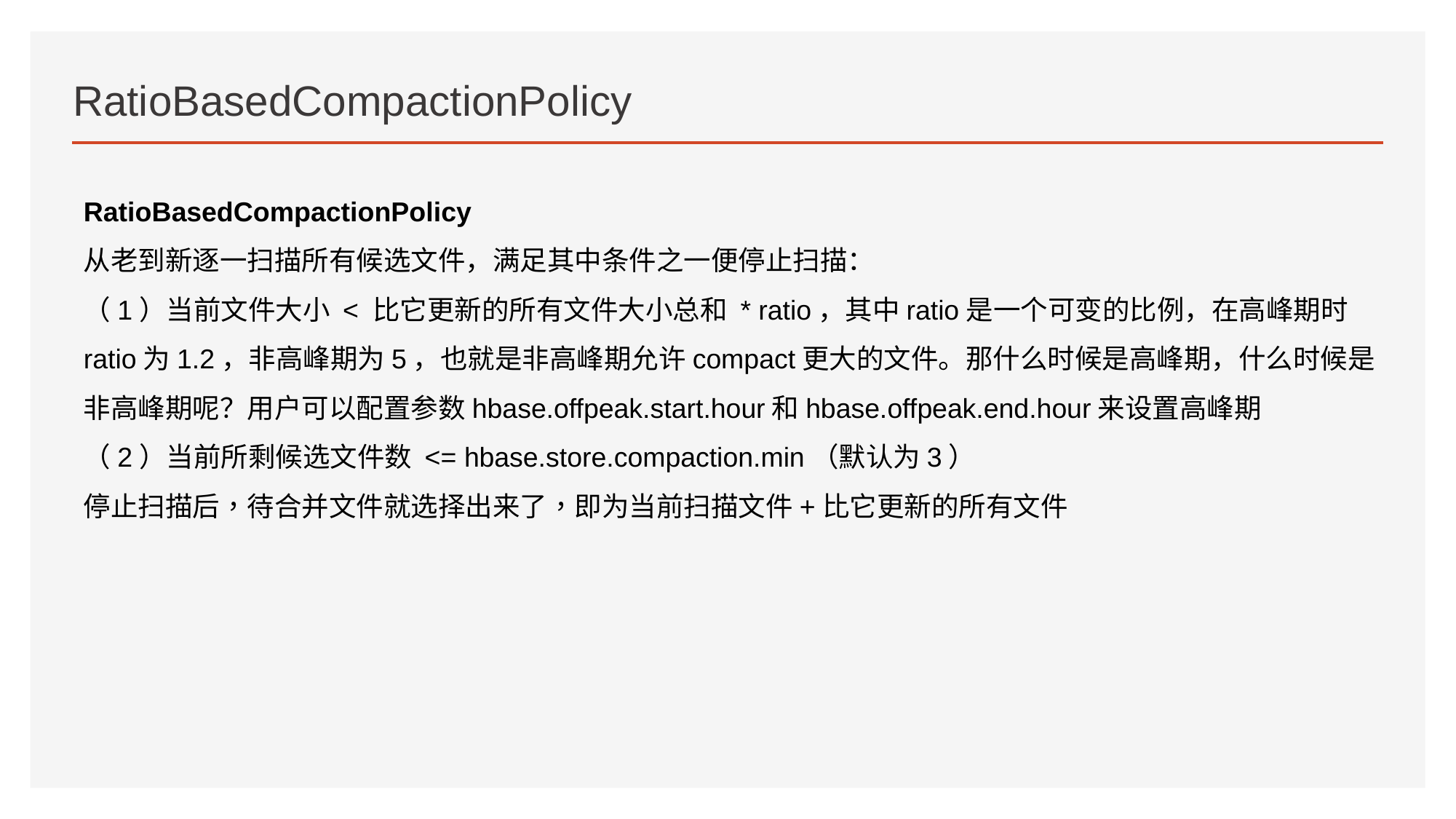

# RatioBasedCompactionPolicy
RatioBasedCompactionPolicy
从老到新逐一扫描所有候选文件，满足其中条件之一便停止扫描：
（1）当前文件大小 < 比它更新的所有文件大小总和 * ratio，其中ratio是一个可变的比例，在高峰期时ratio为1.2，非高峰期为5，也就是非高峰期允许compact更大的文件。那什么时候是高峰期，什么时候是非高峰期呢？用户可以配置参数hbase.offpeak.start.hour和hbase.offpeak.end.hour来设置高峰期
（2）当前所剩候选文件数 <= hbase.store.compaction.min（默认为3）
停止扫描后，待合并文件就选择出来了，即为当前扫描文件+比它更新的所有文件